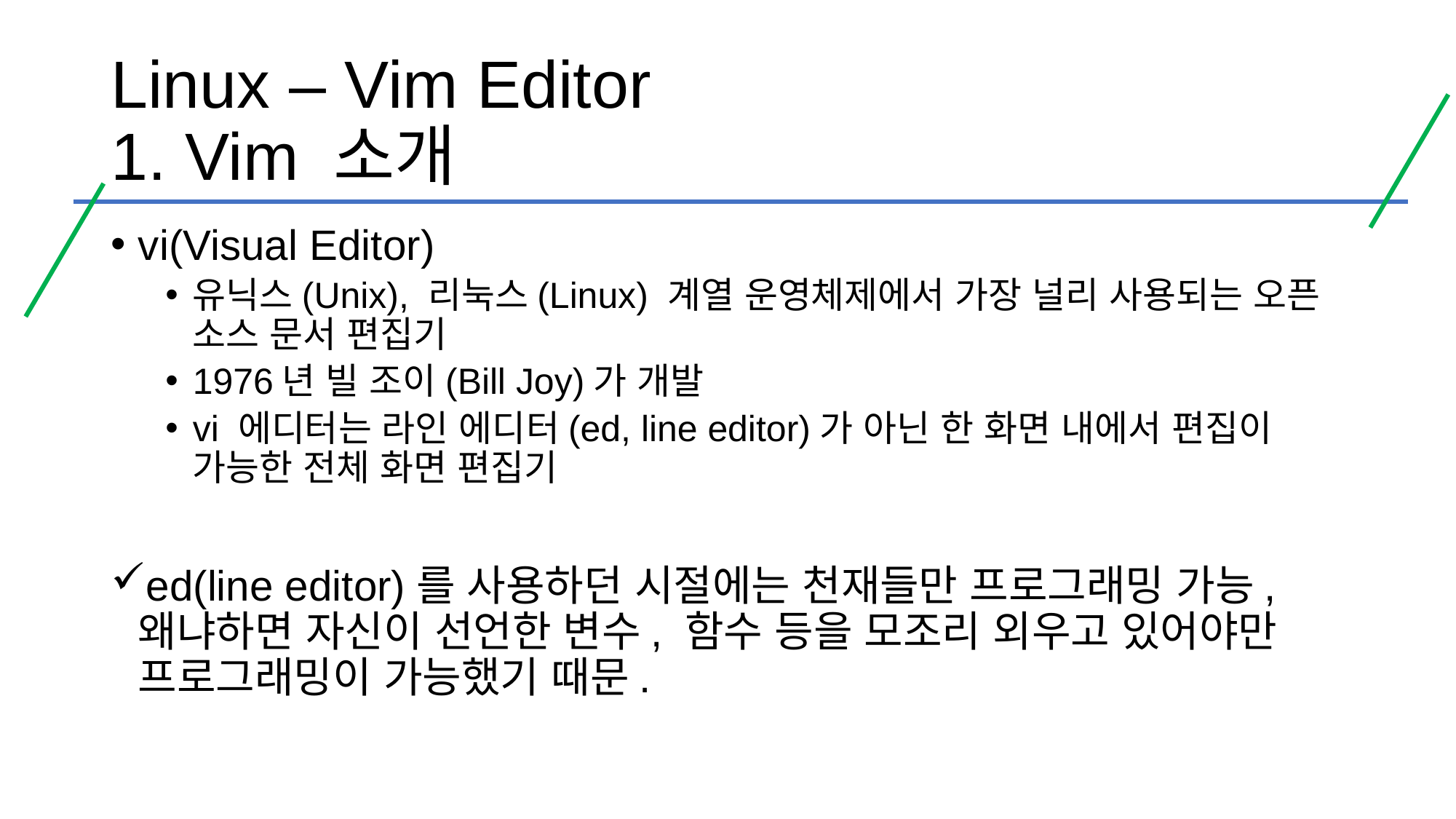

# Linux – Vim Editor 1. Vim 소개
vi(Visual Editor)
유닉스(Unix), 리눅스(Linux) 계열 운영체제에서 가장 널리 사용되는 오픈 소스 문서 편집기
1976년 빌 조이(Bill Joy)가 개발
vi 에디터는 라인 에디터(ed, line editor)가 아닌 한 화면 내에서 편집이 가능한 전체 화면 편집기

ed(line editor)를 사용하던 시절에는 천재들만 프로그래밍 가능, 왜냐하면 자신이 선언한 변수, 함수 등을 모조리 외우고 있어야만 프로그래밍이 가능했기 때문.